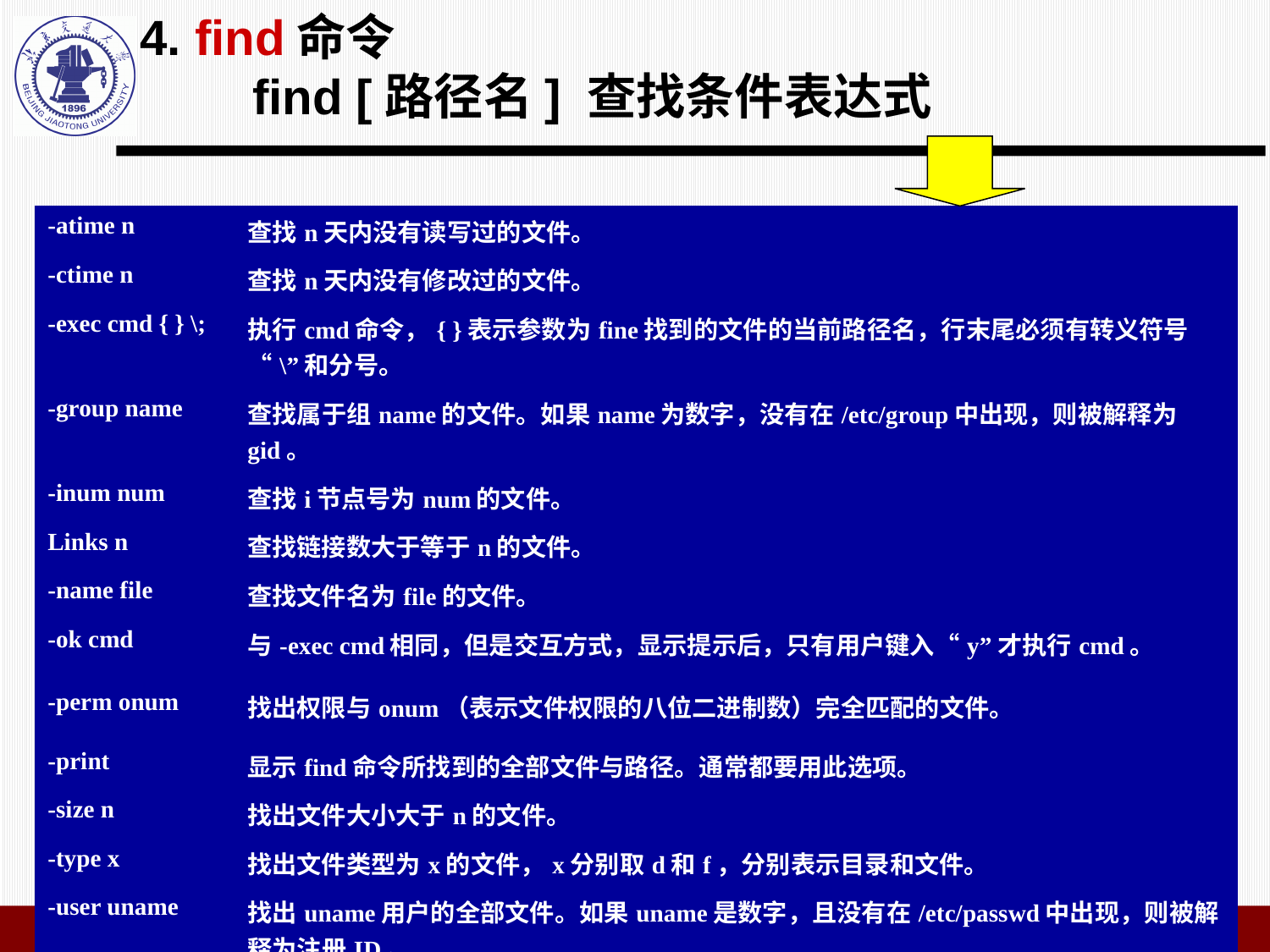

# 4. find命令 find [路径名] 查找条件表达式

| -atime n | 查找n天内没有读写过的文件。 |
| --- | --- |
| -ctime n | 查找n天内没有修改过的文件。 |
| -exec cmd { } \; | 执行cmd命令，{ }表示参数为fine找到的文件的当前路径名，行末尾必须有转义符号“\”和分号。 |
| -group name | 查找属于组name的文件。如果name为数字，没有在/etc/group中出现，则被解释为gid。 |
| -inum num | 查找i节点号为num的文件。 |
| Links n | 查找链接数大于等于n的文件。 |
| -name file | 查找文件名为file的文件。 |
| -ok cmd | 与-exec cmd相同，但是交互方式，显示提示后，只有用户键入“y”才执行cmd。 |
| -perm onum | 找出权限与onum（表示文件权限的八位二进制数）完全匹配的文件。 |
| -print | 显示find命令所找到的全部文件与路径。通常都要用此选项。 |
| -size n | 找出文件大小大于n的文件。 |
| -type x | 找出文件类型为x的文件，x分别取d和f，分别表示目录和文件。 |
| -user uname | 找出uname用户的全部文件。如果uname是数字，且没有在/etc/passwd中出现，则被解释为注册ID。 |